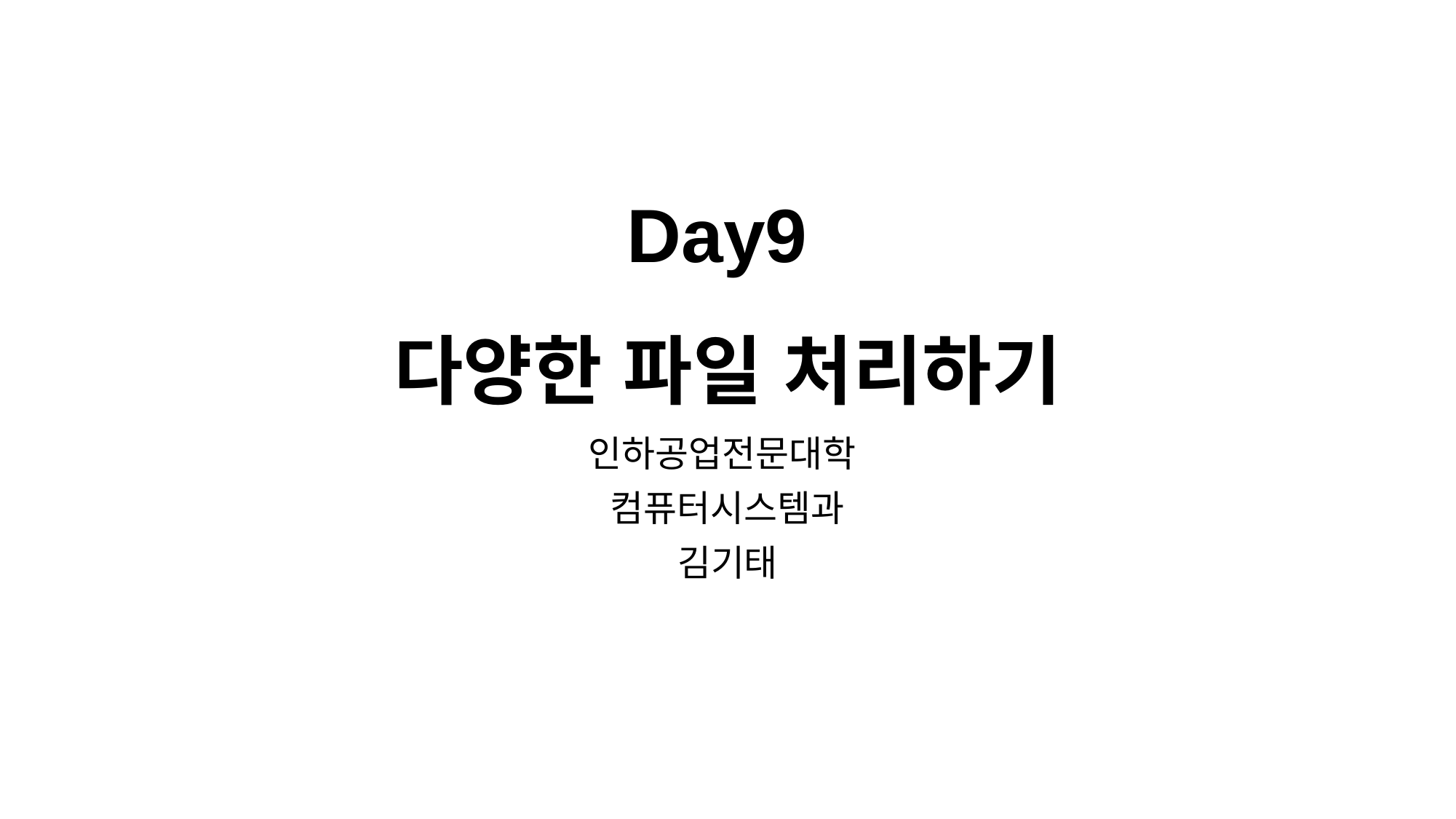

# Day9 다양한 파일 처리하기
인하공업전문대학
컴퓨터시스템과
김기태